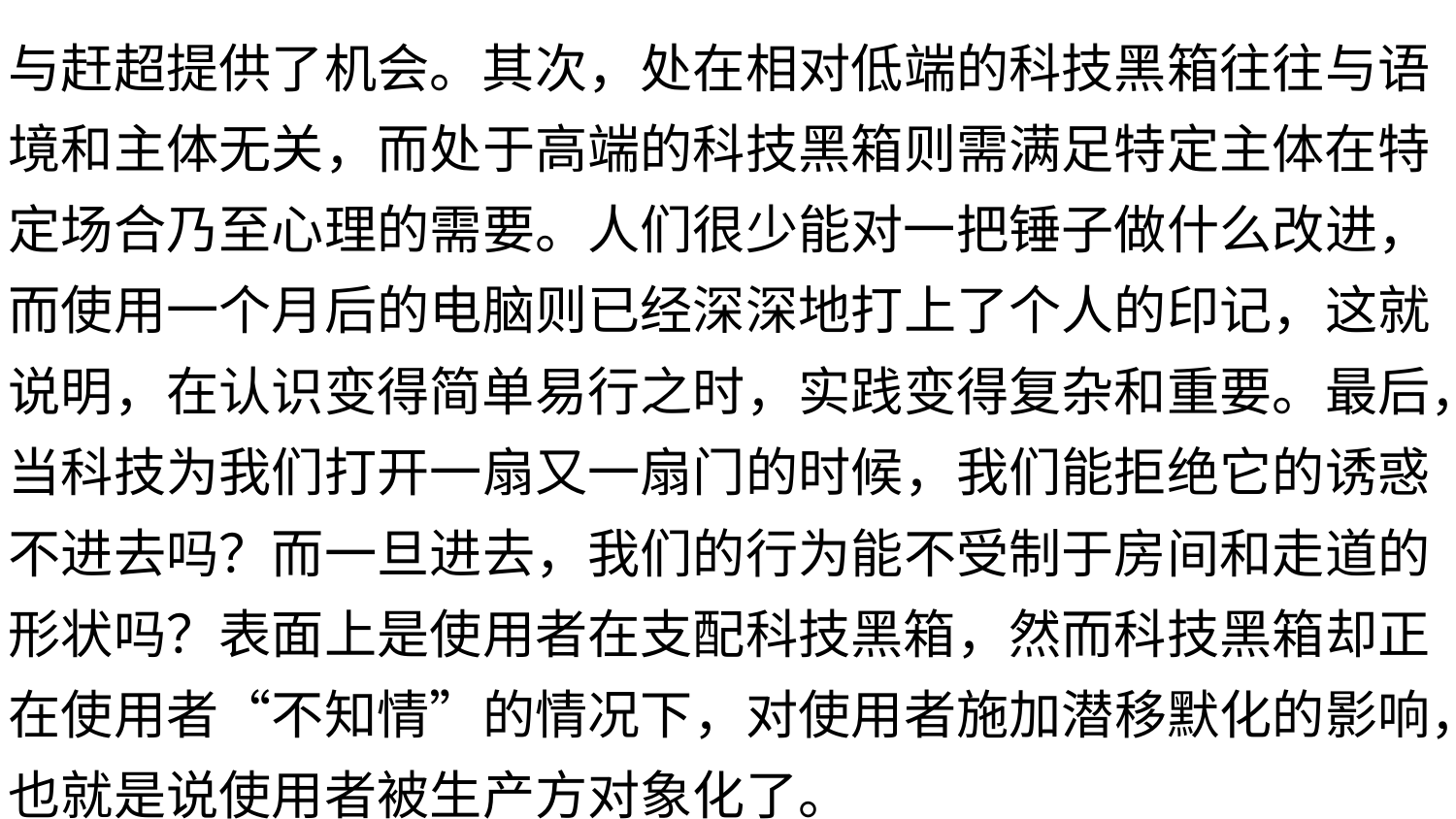

与赶超提供了机会。其次，处在相对低端的科技黑箱往往与语境和主体无关，而处于高端的科技黑箱则需满足特定主体在特定场合乃至心理的需要。人们很少能对一把锤子做什么改进，而使用一个月后的电脑则已经深深地打上了个人的印记，这就说明，在认识变得简单易行之时，实践变得复杂和重要。最后，当科技为我们打开一扇又一扇门的时候，我们能拒绝它的诱惑不进去吗？而一旦进去，我们的行为能不受制于房间和走道的形状吗？表面上是使用者在支配科技黑箱，然而科技黑箱却正在使用者“不知情”的情况下，对使用者施加潜移默化的影响，也就是说使用者被生产方对象化了。